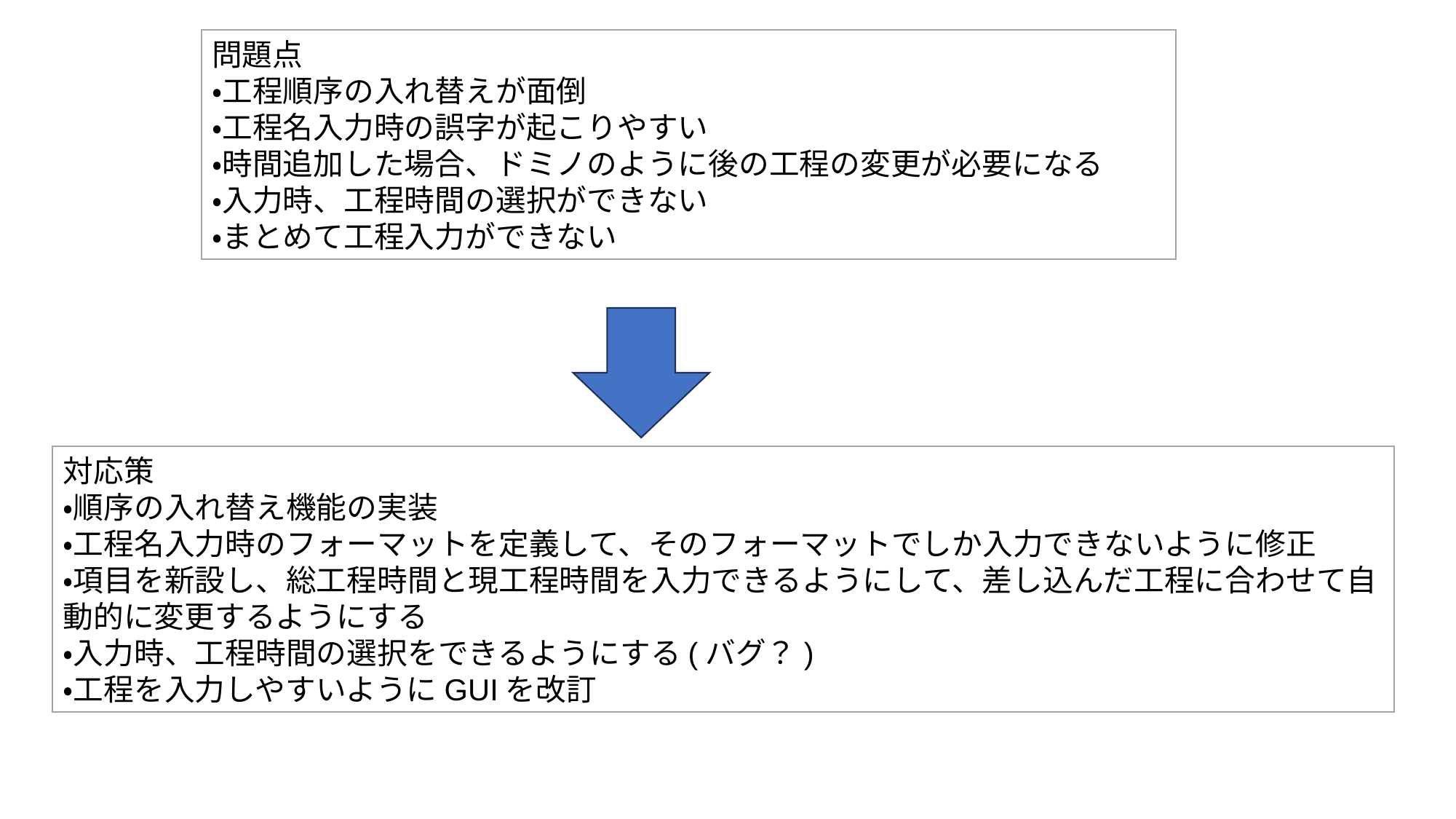

問題点
・工程順序の入れ替えが面倒
・工程名入力時の誤字が起こりやすい
・時間追加した場合、ドミノのように後の工程の変更が必要になる
・入力時、工程時間の選択ができない
・まとめて工程入力ができない

対応策
・順序の入れ替え機能の実装
・工程名入力時のフォーマットを定義して、そのフォーマットでしか入力できないように修正
・項目を新設し、総工程時間と現工程時間を入力できるようにして、差し込んだ工程に合わせて自動的に変更するようにする
・入力時、工程時間の選択をできるようにする(バグ？)
・工程を入力しやすいようにGUIを改訂